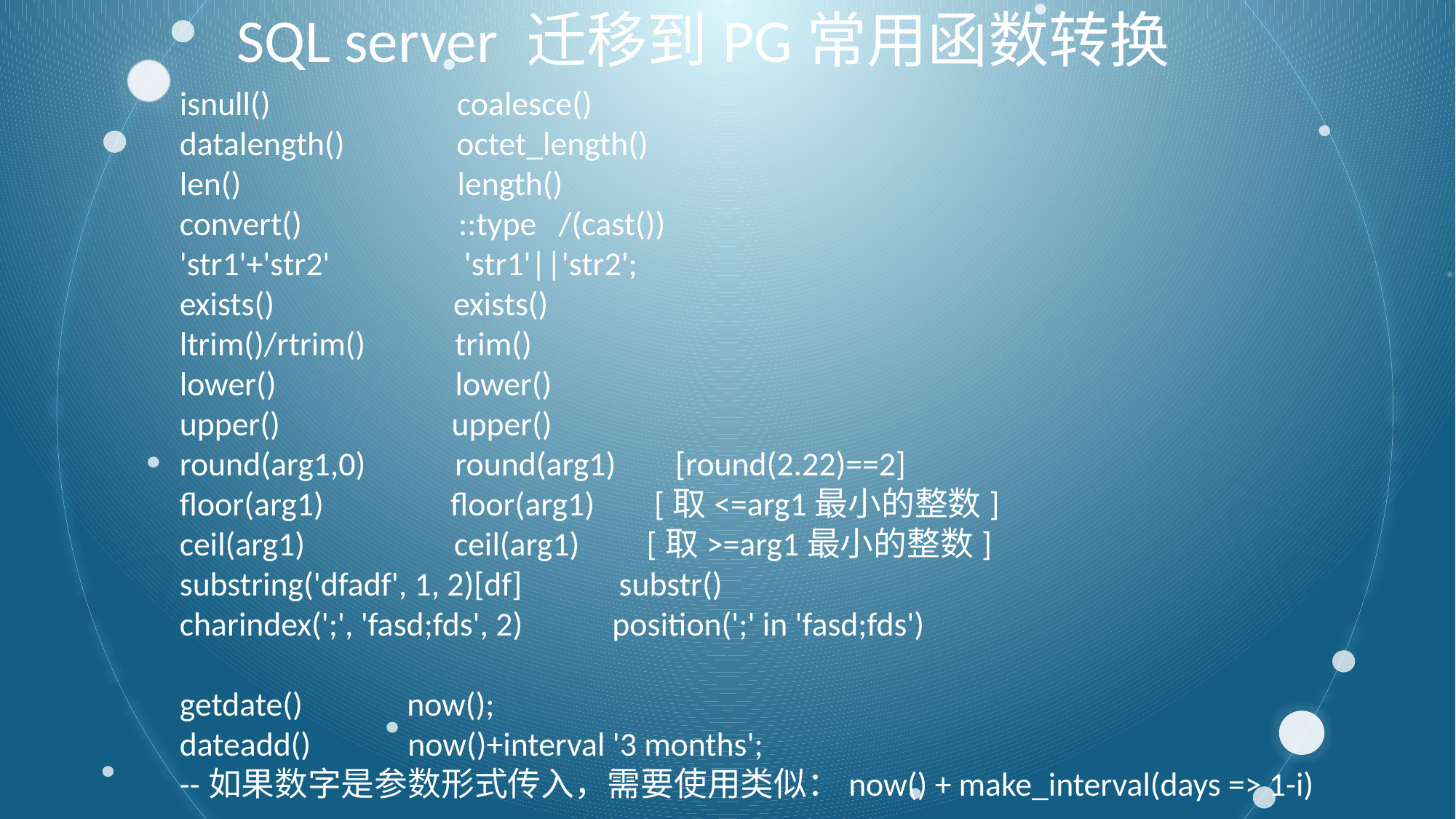

# SQL server 迁移到PG常用函数转换
isnull()                         coalesce()
datalength()               octet_length()
len()                             length()
convert()                     ::type   /(cast())
'str1'+'str2'                  'str1'||'str2';
exists()                        exists()
ltrim()/rtrim()            trim()
lower()                        lower()
upper()                       upper()
round(arg1,0)            round(arg1)        [round(2.22)==2]
floor(arg1)                 floor(arg1)        [取<=arg1最小的整数]
ceil(arg1)                    ceil(arg1)         [取>=arg1最小的整数]
substring('dfadf', 1, 2)[df]             substr()
charindex(';', 'fasd;fds', 2)            position(';' in 'fasd;fds')

getdate()              now();
dateadd()             now()+interval '3 months';
--如果数字是参数形式传入，需要使用类似：now() + make_interval(days => 1-i)